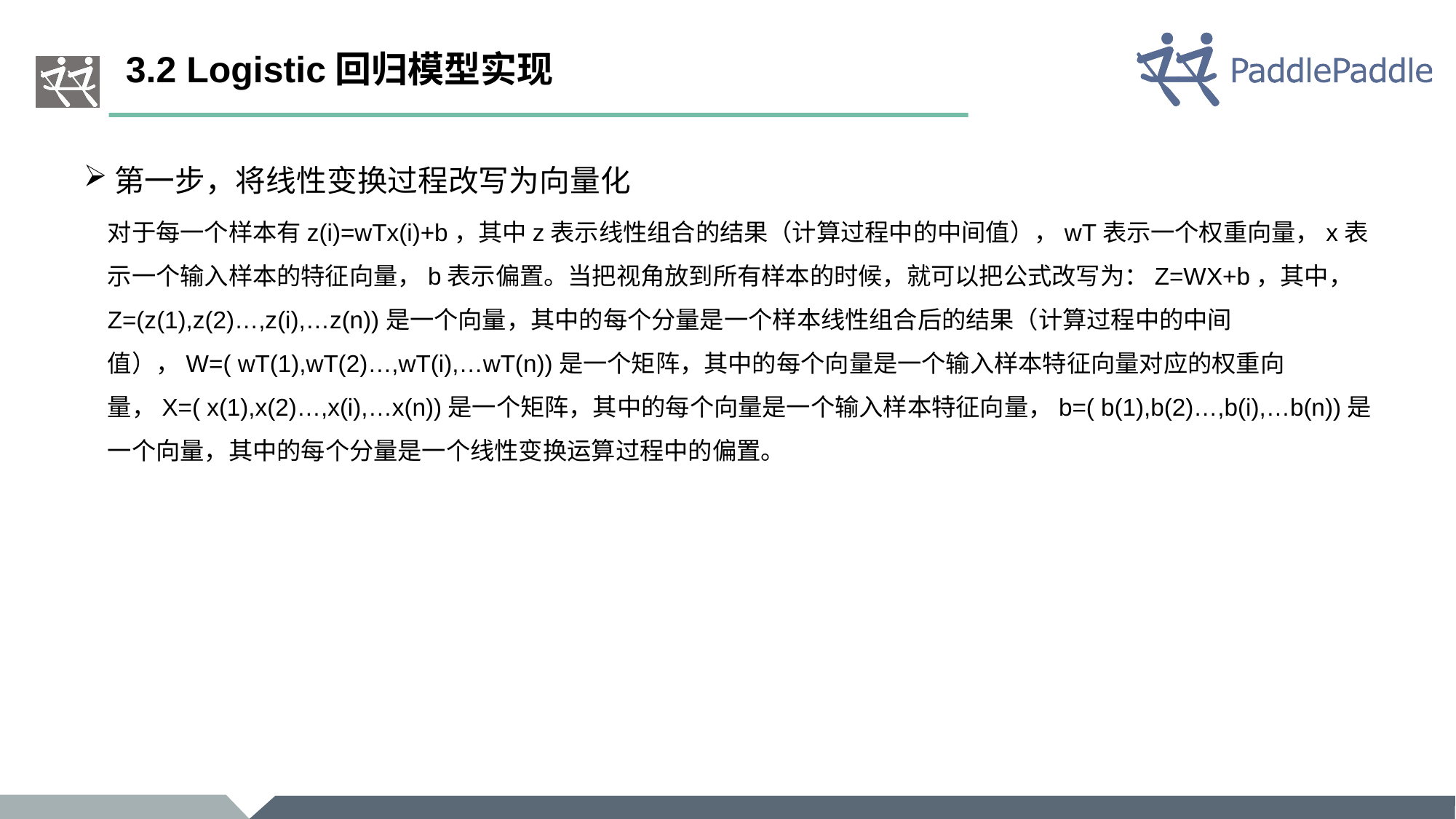

# 3.2 Logistic回归模型实现
第一步，将线性变换过程改写为向量化
对于每一个样本有z(i)=wTx(i)+b，其中z表示线性组合的结果（计算过程中的中间值），wT表示一个权重向量，x表示一个输入样本的特征向量，b表示偏置。当把视角放到所有样本的时候，就可以把公式改写为：Z=WX+b，其中，Z=(z(1),z(2)…,z(i),…z(n))是一个向量，其中的每个分量是一个样本线性组合后的结果（计算过程中的中间值），W=( wT(1),wT(2)…,wT(i),…wT(n))是一个矩阵，其中的每个向量是一个输入样本特征向量对应的权重向量，X=( x(1),x(2)…,x(i),…x(n))是一个矩阵，其中的每个向量是一个输入样本特征向量，b=( b(1),b(2)…,b(i),…b(n))是一个向量，其中的每个分量是一个线性变换运算过程中的偏置。